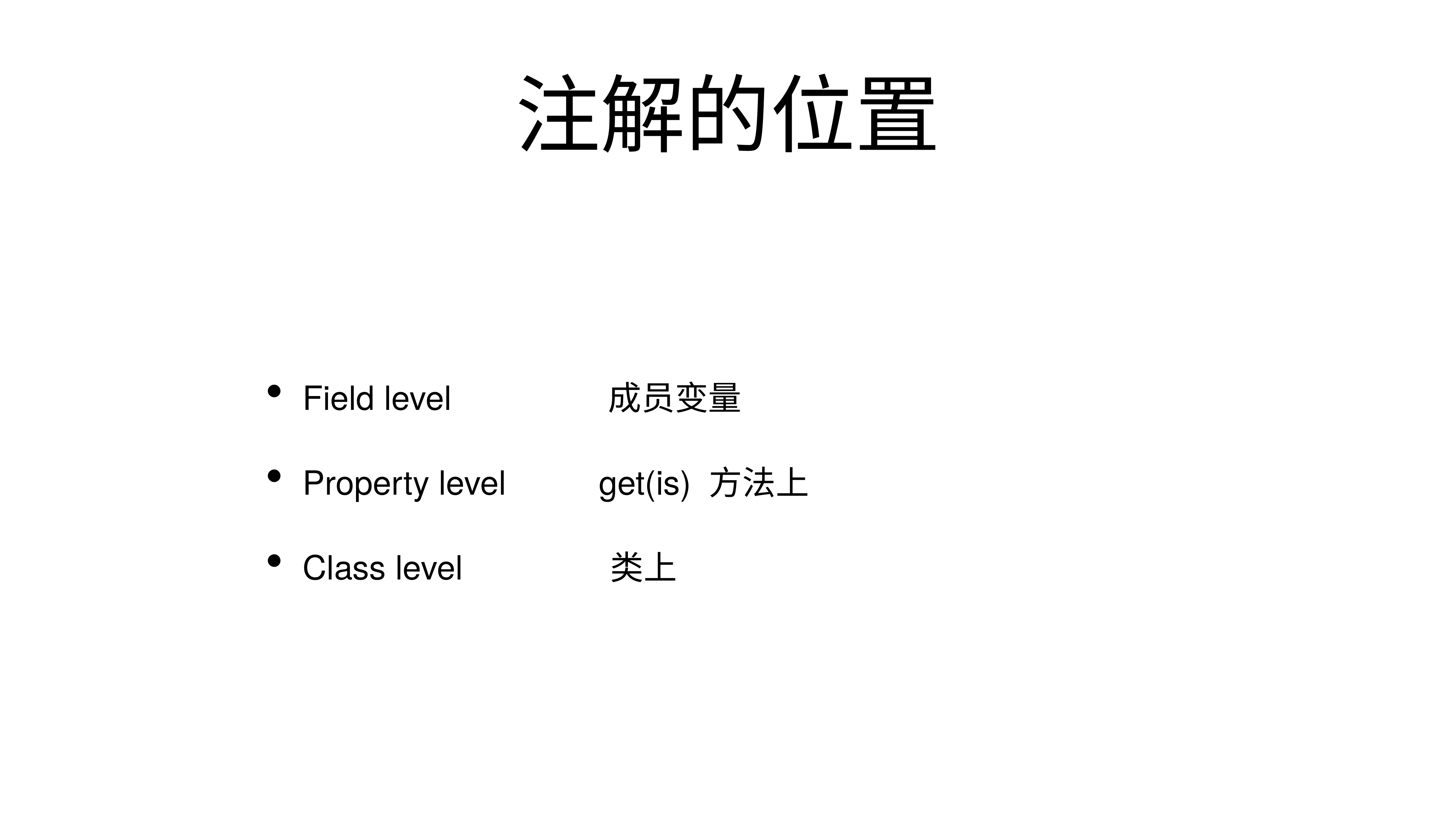

# 注解的位置
Field level                成员变量
Property level          get(is) 方法上
Class level               类上